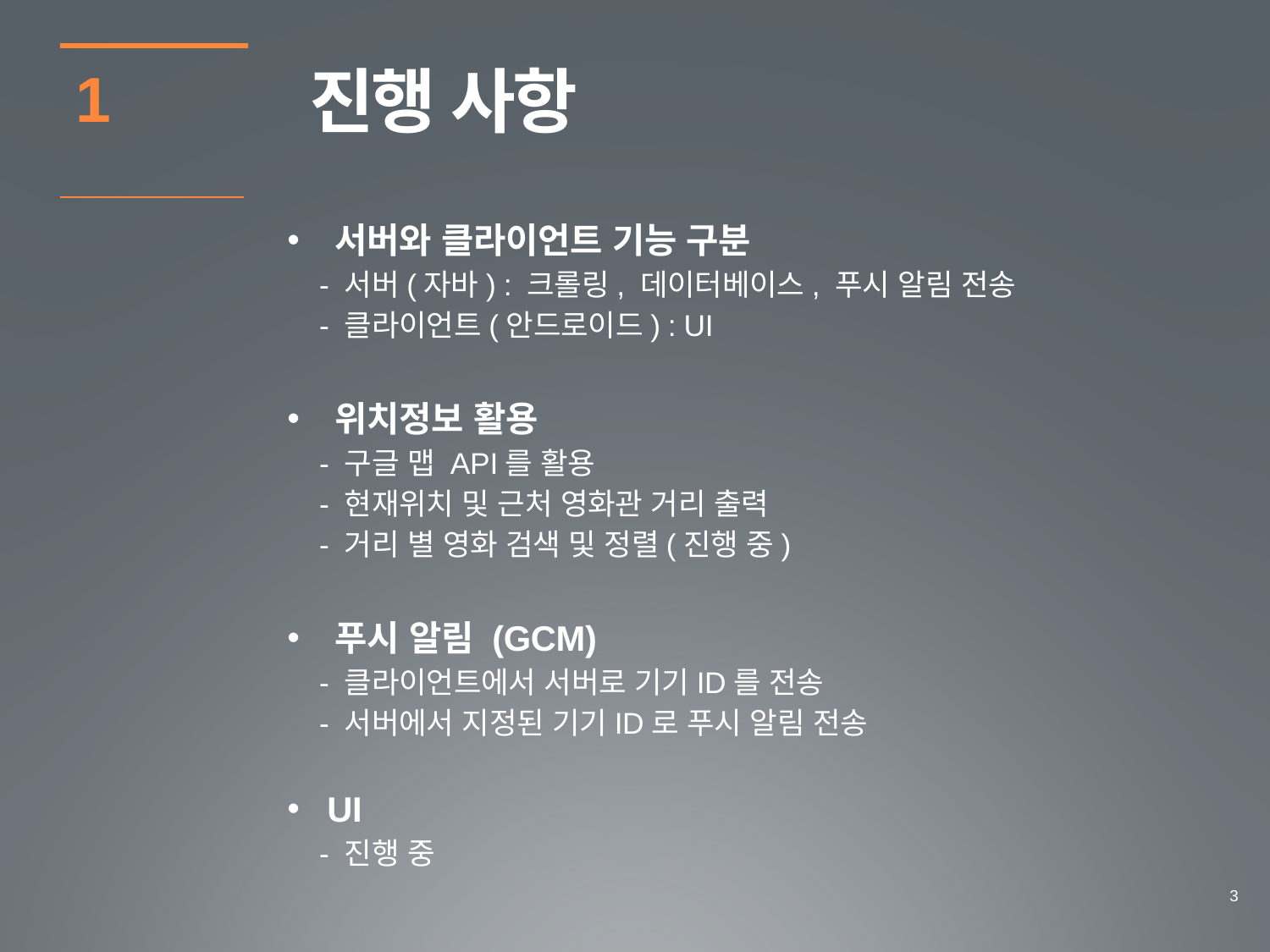

진행 사항
 1
서버와 클라이언트 기능 구분
    - 서버(자바) : 크롤링, 데이터베이스, 푸시 알림 전송
    - 클라이언트(안드로이드) : UI

위치정보 활용
    - 구글 맵 API를 활용
    - 현재위치 및 근처 영화관 거리 출력
    - 거리 별 영화 검색 및 정렬(진행 중)

푸시 알림 (GCM)
    - 클라이언트에서 서버로 기기ID를 전송
    - 서버에서 지정된 기기ID로 푸시 알림 전송

UI
    - 진행 중